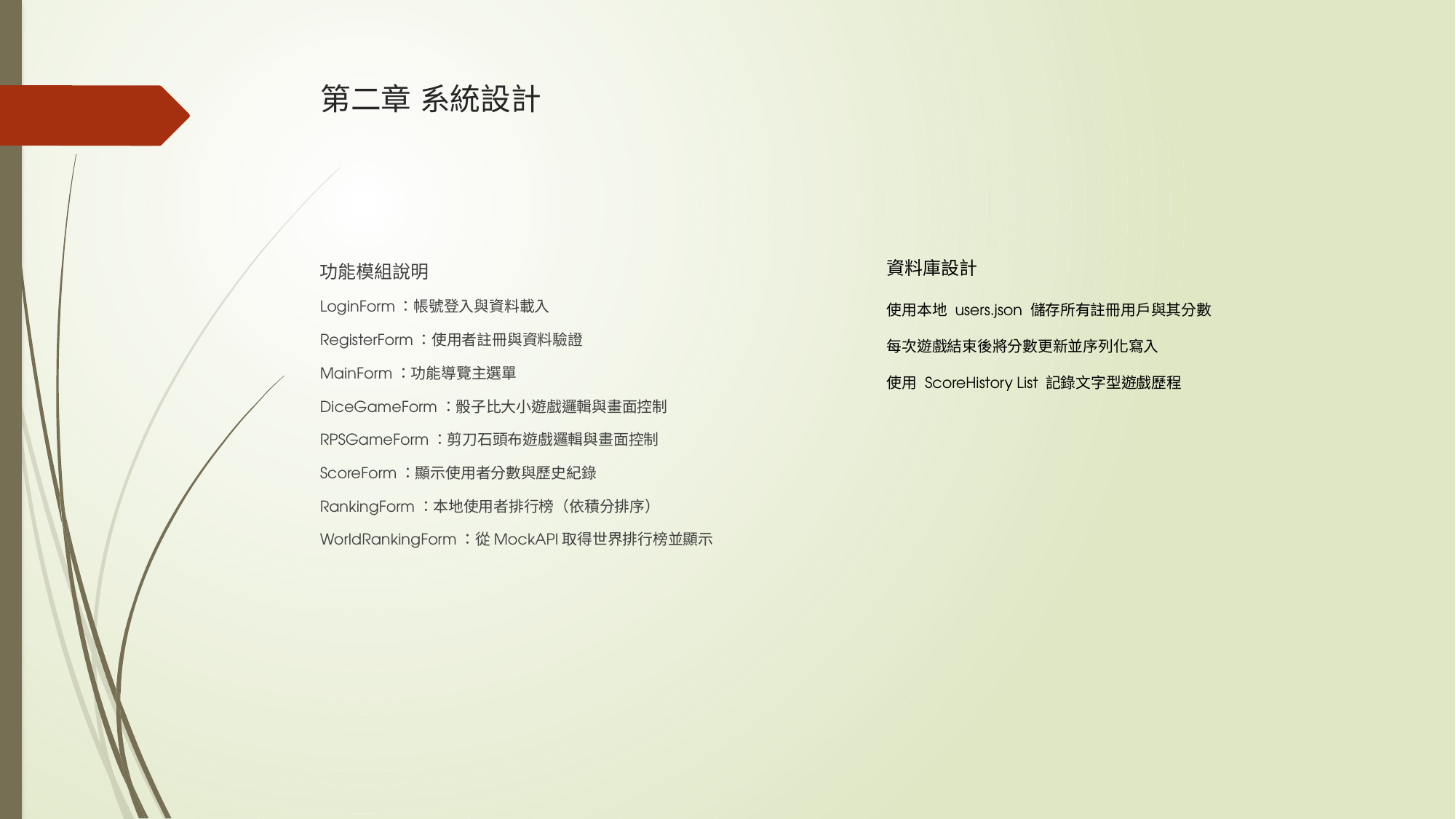

# 第二章 系統設計
資料庫設計

使用本地 users.json 儲存所有註冊用戶與其分數

每次遊戲結束後將分數更新並序列化寫入

使用 ScoreHistory List 記錄文字型遊戲歷程
功能模組說明
LoginForm：帳號登入與資料載入
RegisterForm：使用者註冊與資料驗證
MainForm：功能導覽主選單
DiceGameForm：骰子比大小遊戲邏輯與畫面控制
RPSGameForm：剪刀石頭布遊戲邏輯與畫面控制
ScoreForm：顯示使用者分數與歷史紀錄
RankingForm：本地使用者排行榜（依積分排序）
WorldRankingForm：從MockAPI取得世界排行榜並顯示